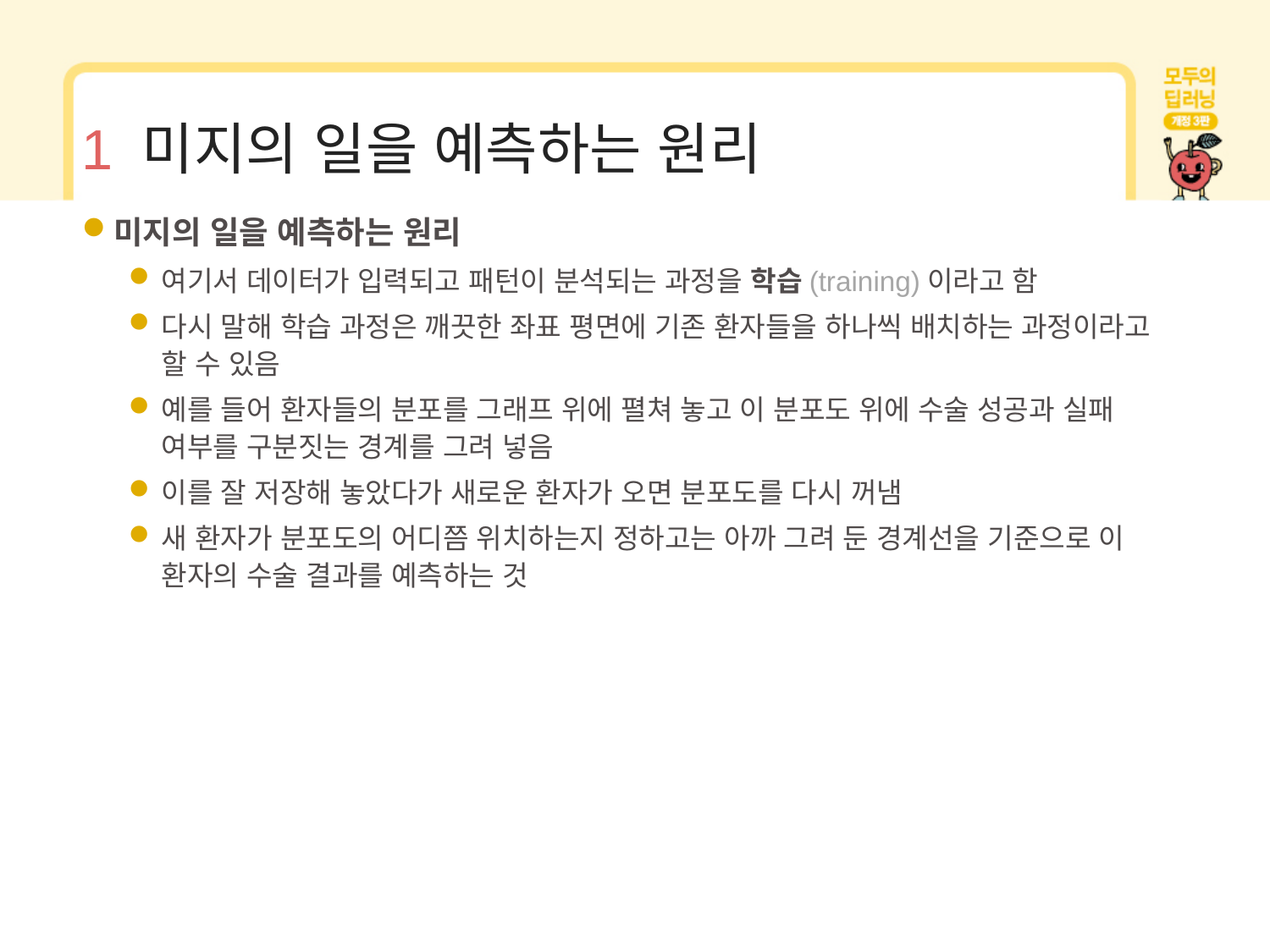

# 1 미지의 일을 예측하는 원리
미지의 일을 예측하는 원리
여기서 데이터가 입력되고 패턴이 분석되는 과정을 학습(training)이라고 함
다시 말해 학습 과정은 깨끗한 좌표 평면에 기존 환자들을 하나씩 배치하는 과정이라고 할 수 있음
예를 들어 환자들의 분포를 그래프 위에 펼쳐 놓고 이 분포도 위에 수술 성공과 실패 여부를 구분짓는 경계를 그려 넣음
이를 잘 저장해 놓았다가 새로운 환자가 오면 분포도를 다시 꺼냄
새 환자가 분포도의 어디쯤 위치하는지 정하고는 아까 그려 둔 경계선을 기준으로 이 환자의 수술 결과를 예측하는 것